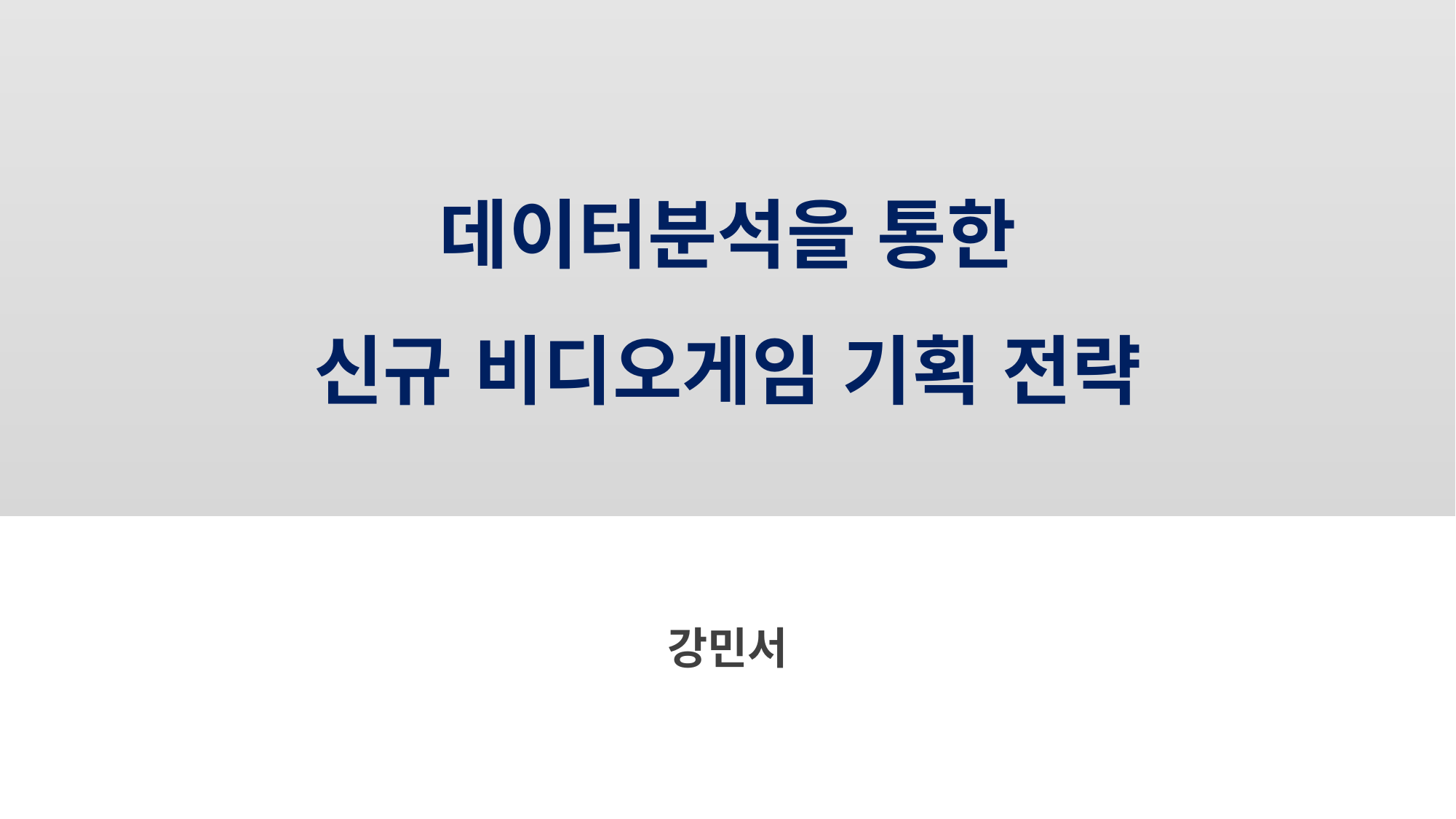

# 데이터분석을 통한 신규 비디오게임 기획 전략

강민서